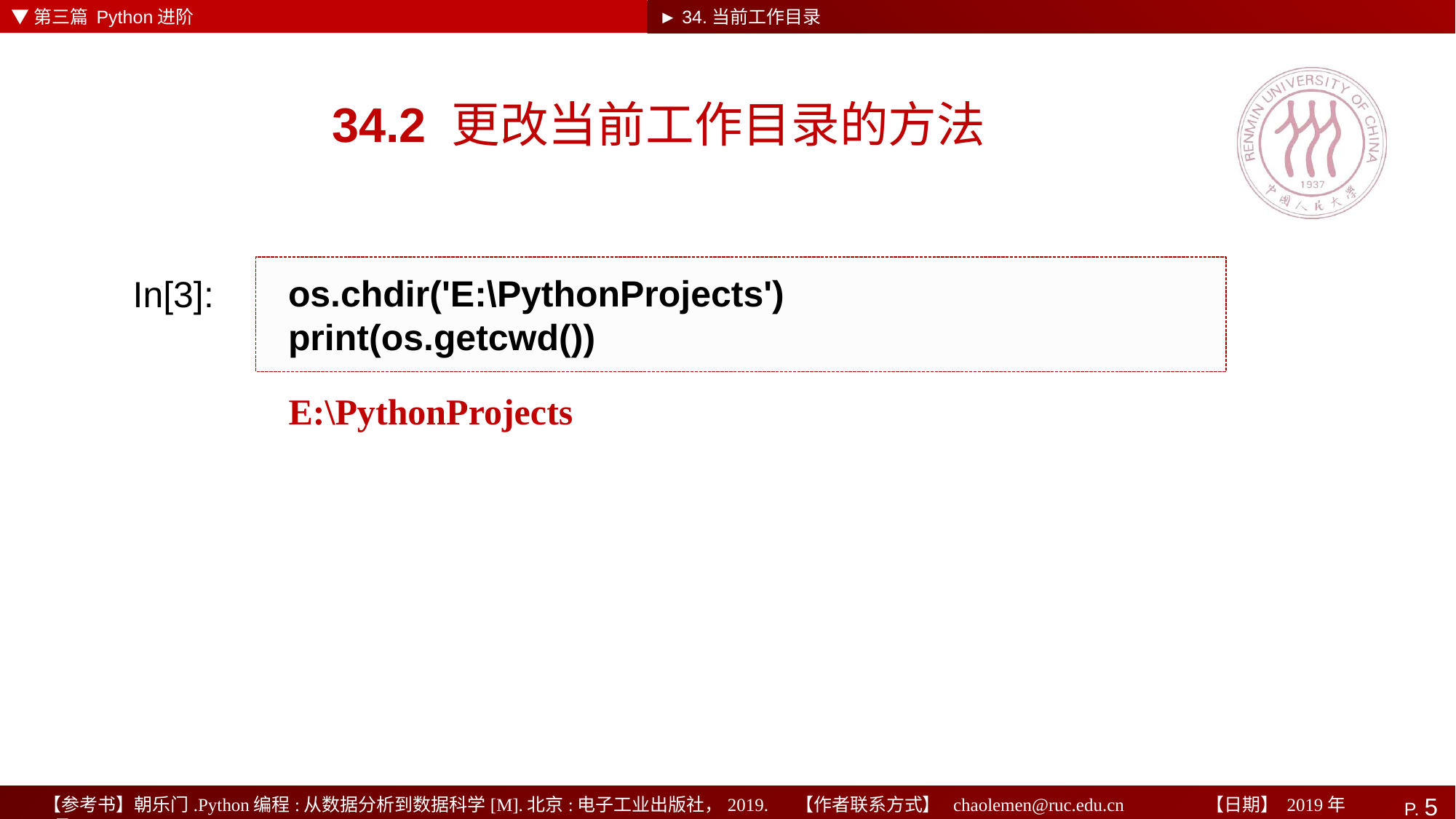

▼第三篇 Python进阶
► 34.当前工作目录
# 34.2 更改当前工作目录的方法
os.chdir('E:\PythonProjects')
print(os.getcwd())
In[3]:

E:\PythonProjects